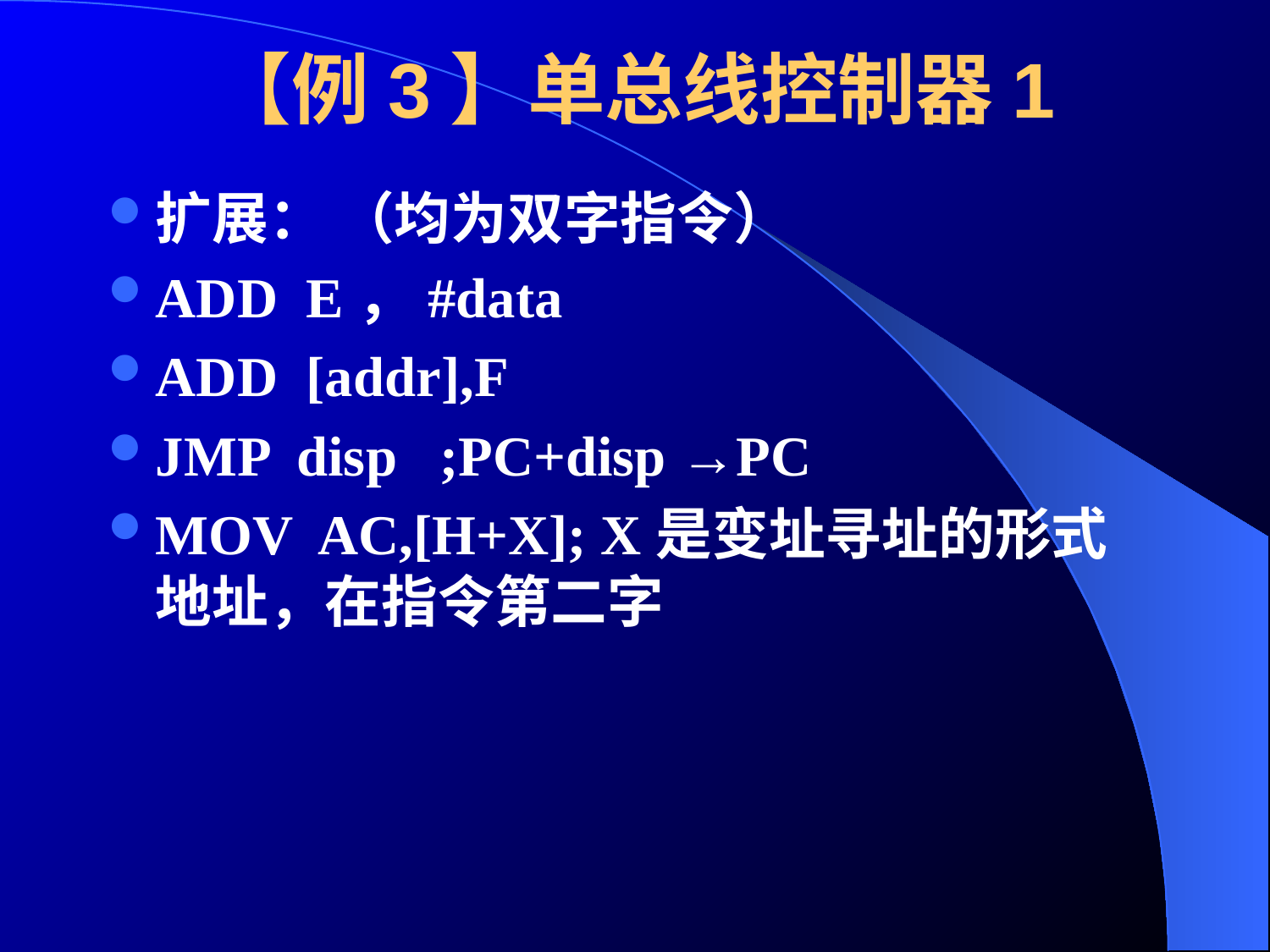

# 【例3】单总线控制器1
扩展： （均为双字指令）
ADD  E，#data
ADD  [addr],F
JMP  disp   ;PC+disp →PC
MOV  AC,[H+X]; X是变址寻址的形式地址，在指令第二字